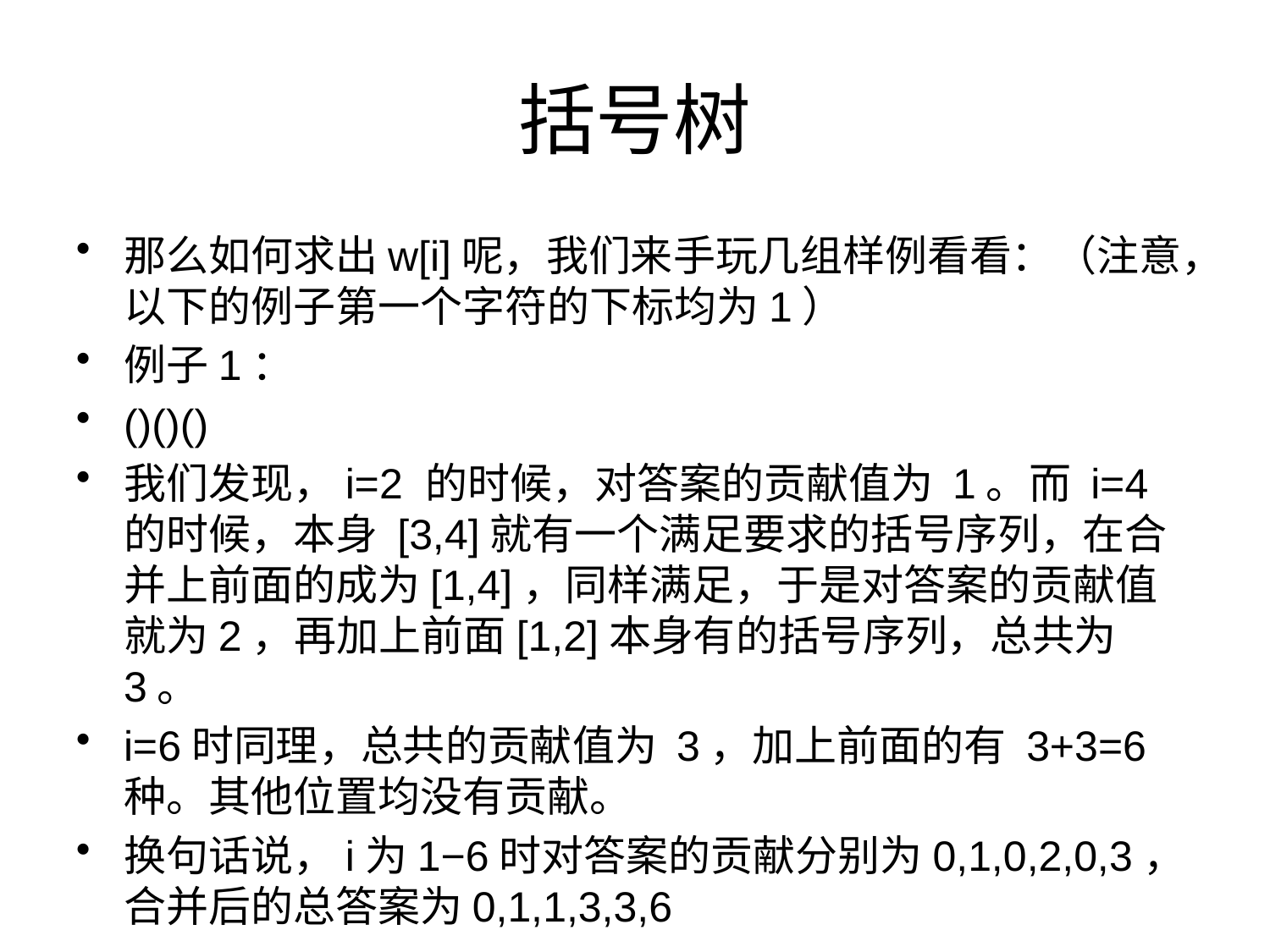

# 括号树
那么如何求出w[i]呢，我们来手玩几组样例看看：（注意，以下的例子第一个字符的下标均为1）
例子1：
()()()
我们发现，i=2 的时候，对答案的贡献值为 1。而 i=4的时候，本身 [3,4]就有一个满足要求的括号序列，在合并上前面的成为[1,4]，同样满足，于是对答案的贡献值就为2，再加上前面[1,2]本身有的括号序列，总共为 3。
i=6时同理，总共的贡献值为 3，加上前面的有 3+3=6 种。其他位置均没有贡献。
换句话说，i为1−6时对答案的贡献分别为0,1,0,2,0,3，合并后的总答案为0,1,1,3,3,6